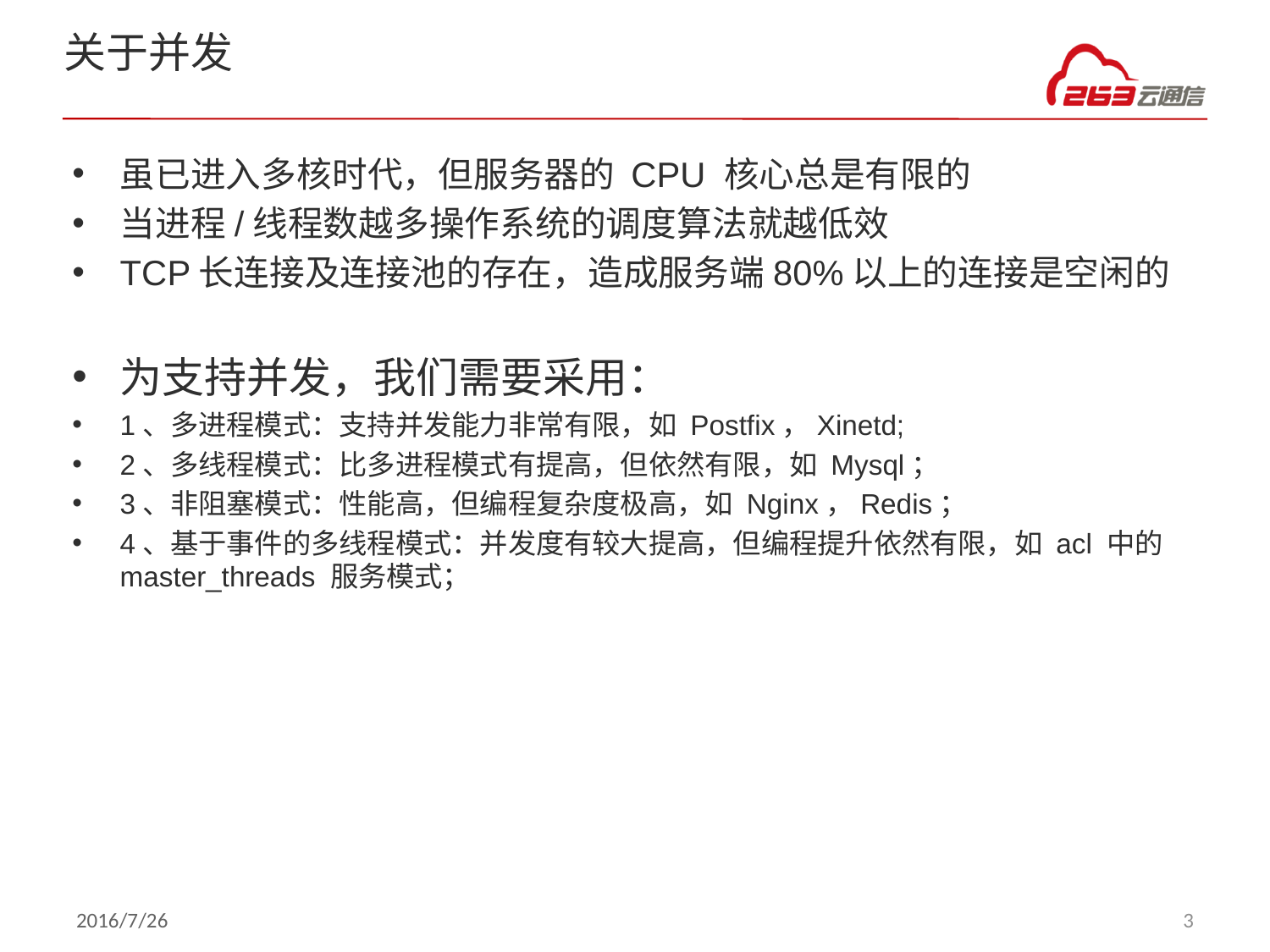

# 关于并发
虽已进入多核时代，但服务器的 CPU 核心总是有限的
当进程/线程数越多操作系统的调度算法就越低效
TCP长连接及连接池的存在，造成服务端80%以上的连接是空闲的

为支持并发，我们需要采用：
1、多进程模式：支持并发能力非常有限，如 Postfix，Xinetd;
2、多线程模式：比多进程模式有提高，但依然有限，如 Mysql；
3、非阻塞模式：性能高，但编程复杂度极高，如 Nginx，Redis；
4、基于事件的多线程模式：并发度有较大提高，但编程提升依然有限，如 acl 中的 master_threads 服务模式；